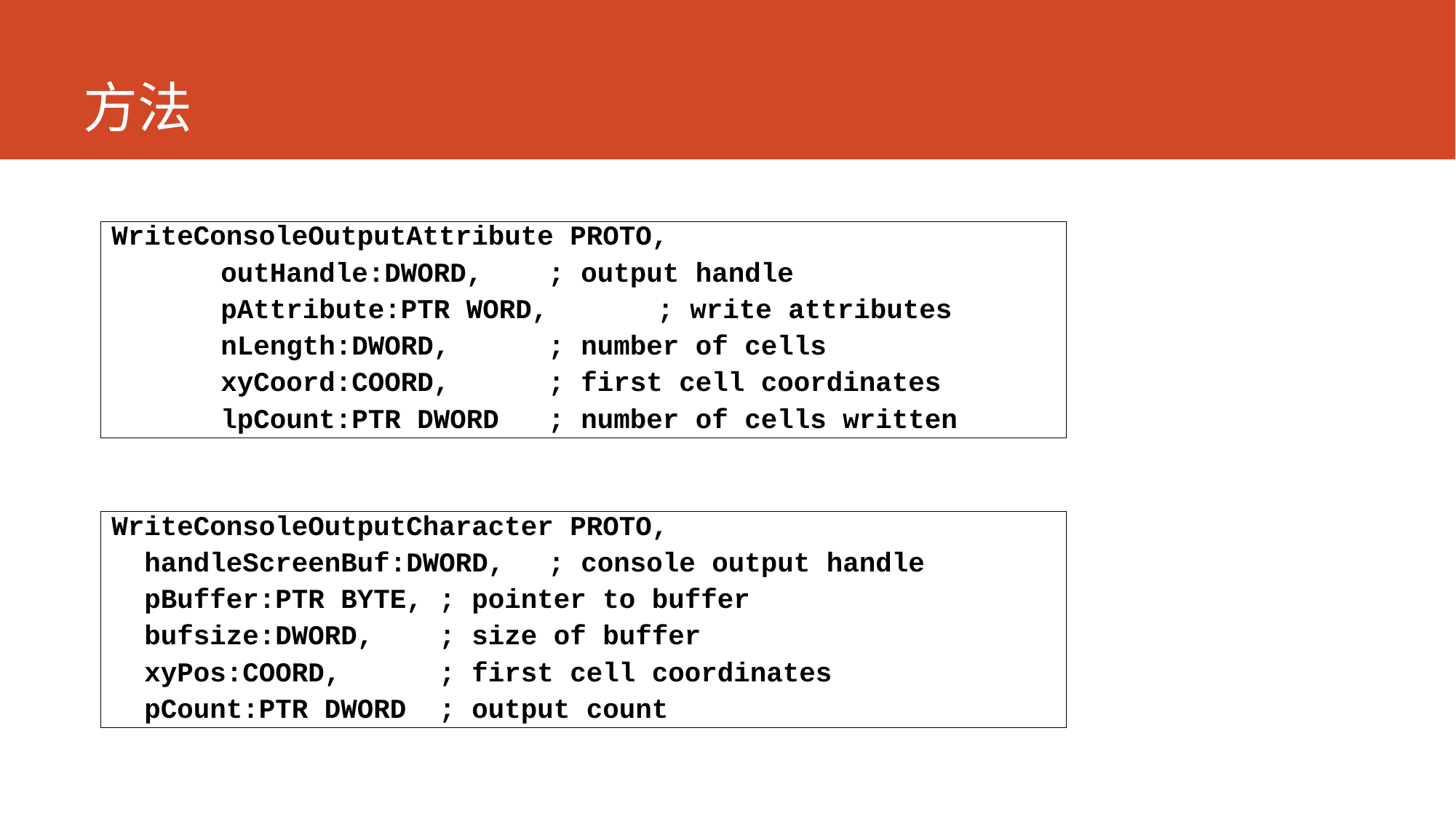

# 方法
WriteConsoleOutputAttribute PROTO,
	outHandle:DWORD,	; output handle
	pAttribute:PTR WORD,	; write attributes
	nLength:DWORD,	; number of cells
	xyCoord:COORD,	; first cell coordinates
	lpCount:PTR DWORD	; number of cells written
WriteConsoleOutputCharacter PROTO,
  handleScreenBuf:DWORD,	; console output handle
  pBuffer:PTR BYTE,	; pointer to buffer
  bufsize:DWORD,	; size of buffer
  xyPos:COORD,	; first cell coordinates
  pCount:PTR DWORD	; output count